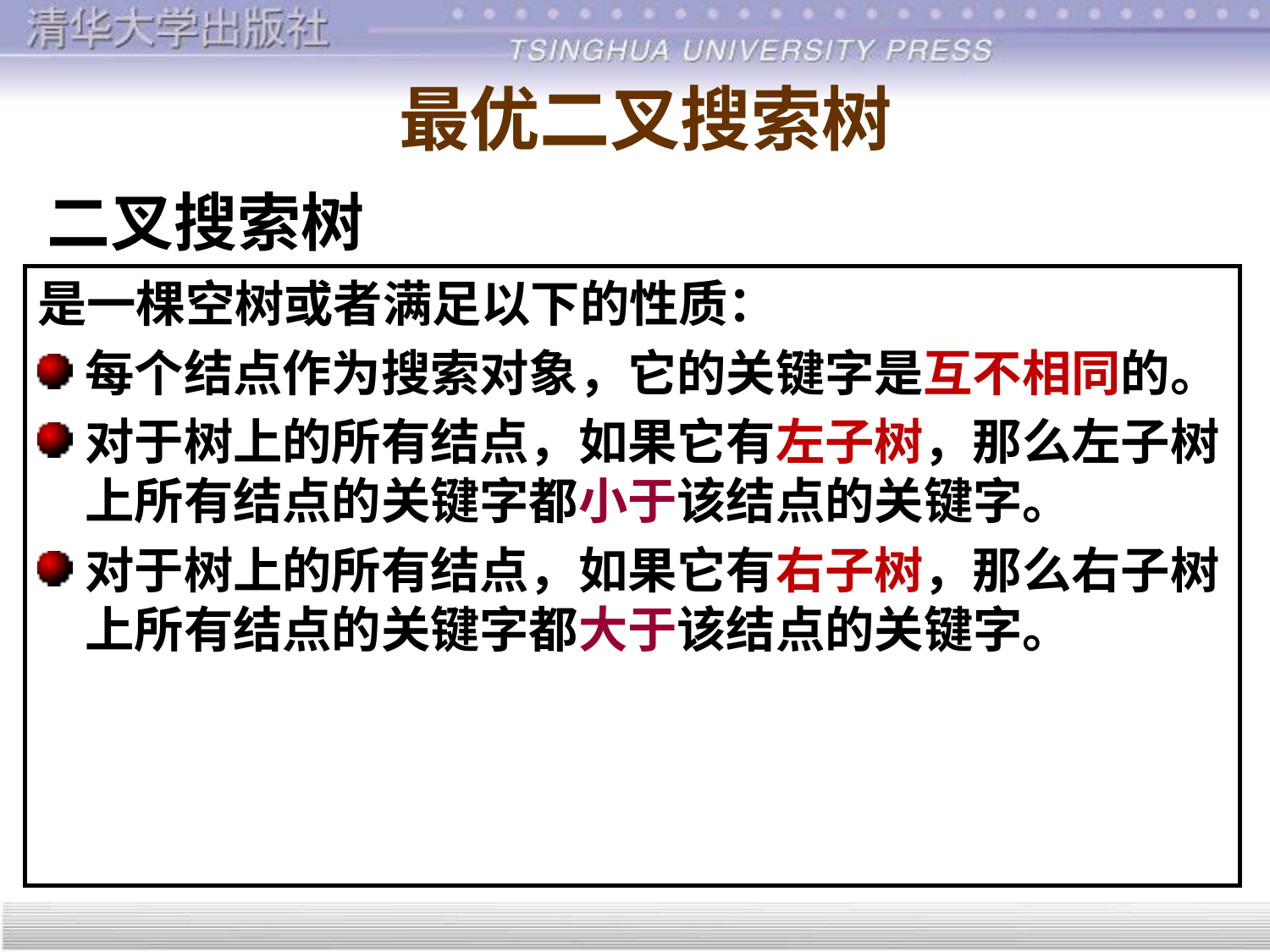

# 最优二叉搜索树
二叉搜索树
是一棵空树或者满足以下的性质：
每个结点作为搜索对象，它的关键字是互不相同的。
对于树上的所有结点，如果它有左子树，那么左子树上所有结点的关键字都小于该结点的关键字。
对于树上的所有结点，如果它有右子树，那么右子树上所有结点的关键字都大于该结点的关键字。
69